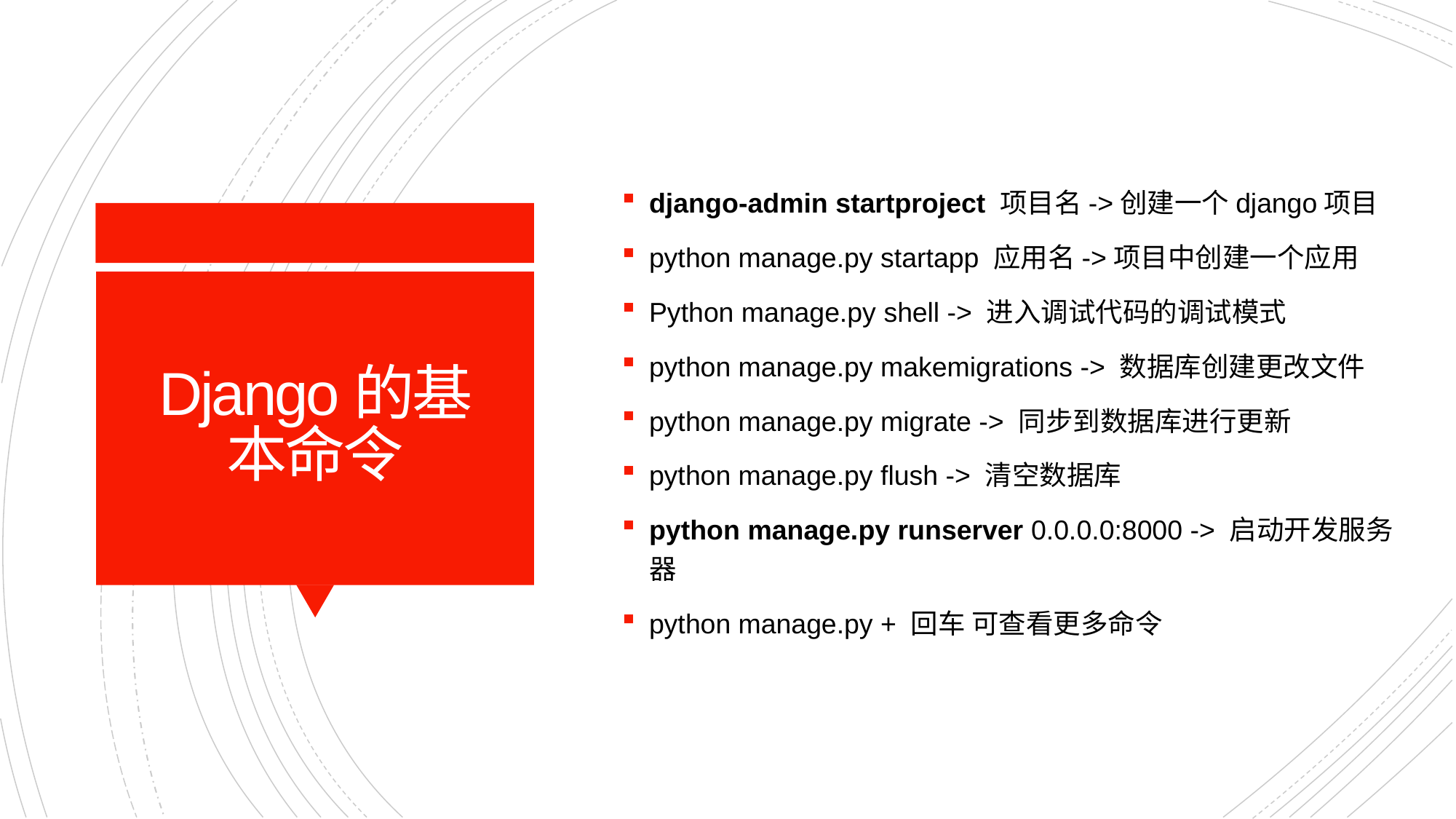

django-admin startproject 项目名->创建一个django项目
python manage.py startapp 应用名->项目中创建一个应用
Python manage.py shell -> 进入调试代码的调试模式
python manage.py makemigrations -> 数据库创建更改文件
python manage.py migrate -> 同步到数据库进行更新
python manage.py flush -> 清空数据库
python manage.py runserver 0.0.0.0:8000 -> 启动开发服务器
python manage.py + 回车 可查看更多命令
# Django的基本命令